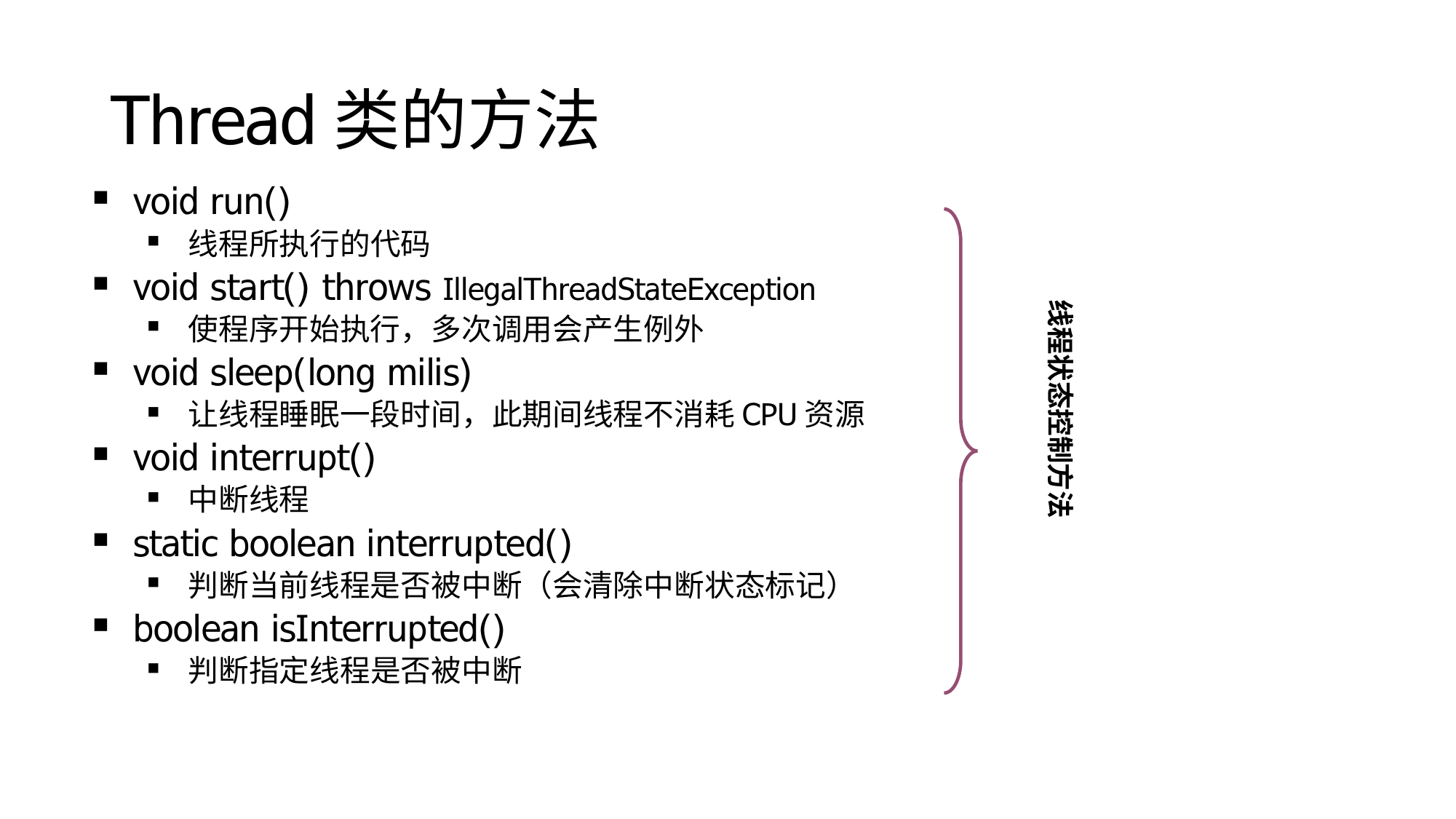

# Thread类的方法
void run()
线程所执行的代码
void start() throws IllegalThreadStateException
使程序开始执行，多次调用会产生例外
void sleep(long milis)
让线程睡眠一段时间，此期间线程不消耗CPU资源
void interrupt()
中断线程
static boolean interrupted()
判断当前线程是否被中断（会清除中断状态标记）
boolean isInterrupted()
判断指定线程是否被中断

线程状态控制方法